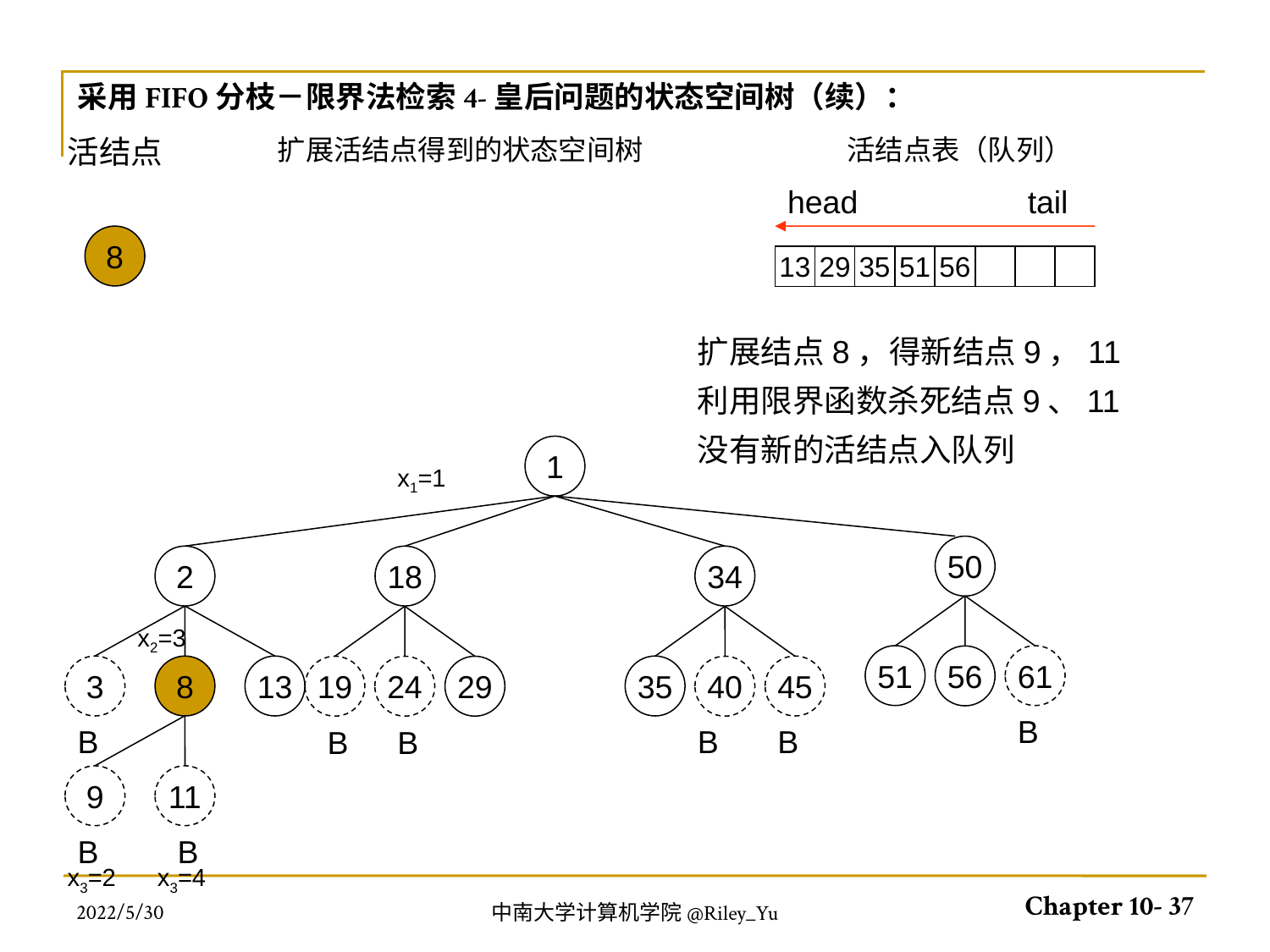

# 采用FIFO分枝－限界法检索4-皇后问题的状态空间树（续）：
活结点
扩展活结点得到的状态空间树
活结点表（队列）
head
tail
8

13
29
35
51
56

扩展结点8，得新结点9，11
利用限界函数杀死结点9、11
没有新的活结点入队列
1
x1=1

50
2
18
34

x2=3
51
61
56
3
8
13
35
45
19
24
29
40
B

B
B
B
B
B
9
11
B
B
x3=2
x3=4
2022/5/30
Chapter 10- 37
中南大学计算机学院@Riley_Yu